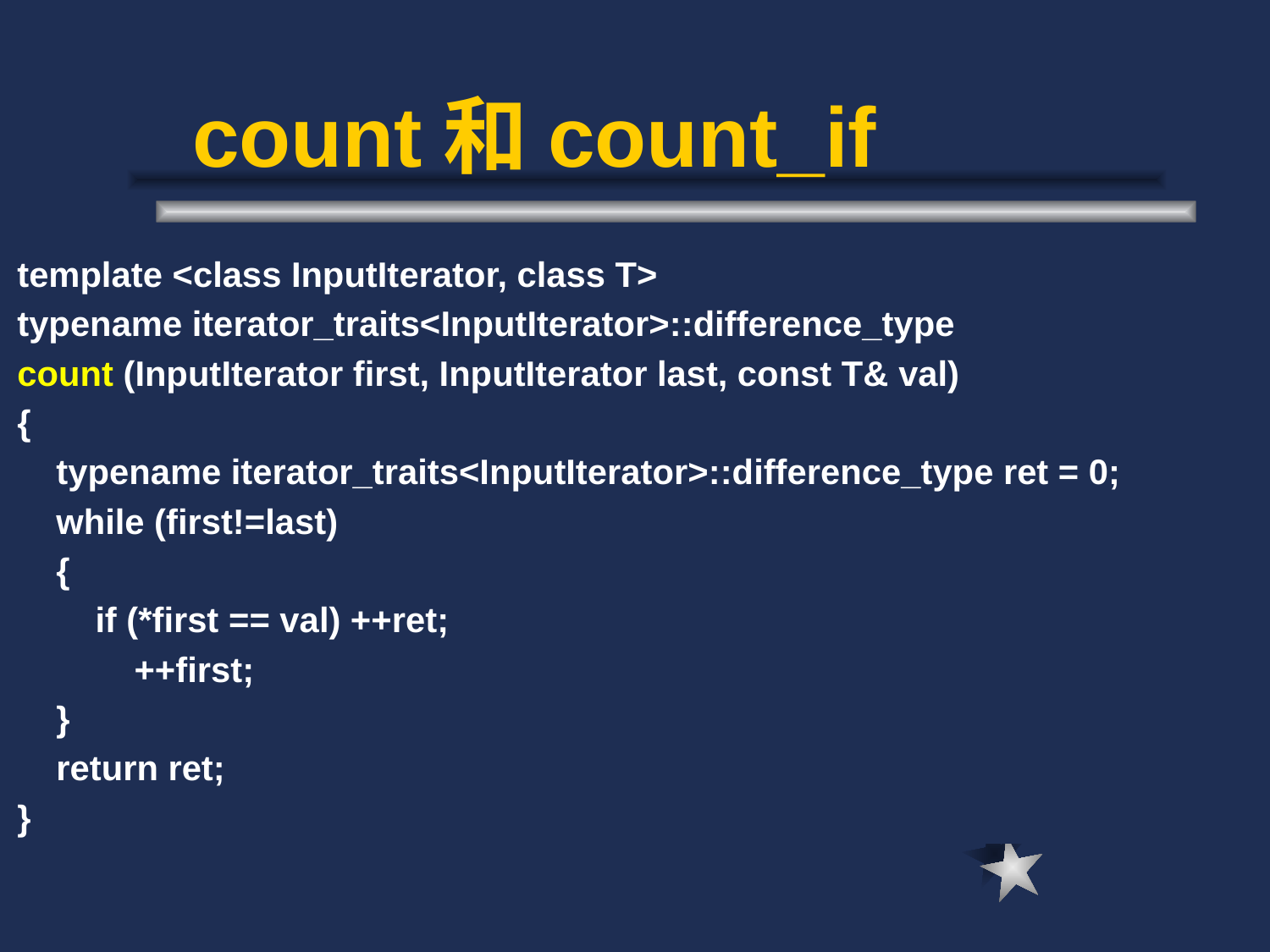

# count和count_if
template <class InputIterator, class T>
typename iterator_traits<InputIterator>::difference_type
count (InputIterator first, InputIterator last, const T& val)
{
    typename iterator_traits<InputIterator>::difference_type ret = 0;
    while (first!=last)
    {
        if (*first == val) ++ret;
            ++first;
    }
    return ret;
}
53